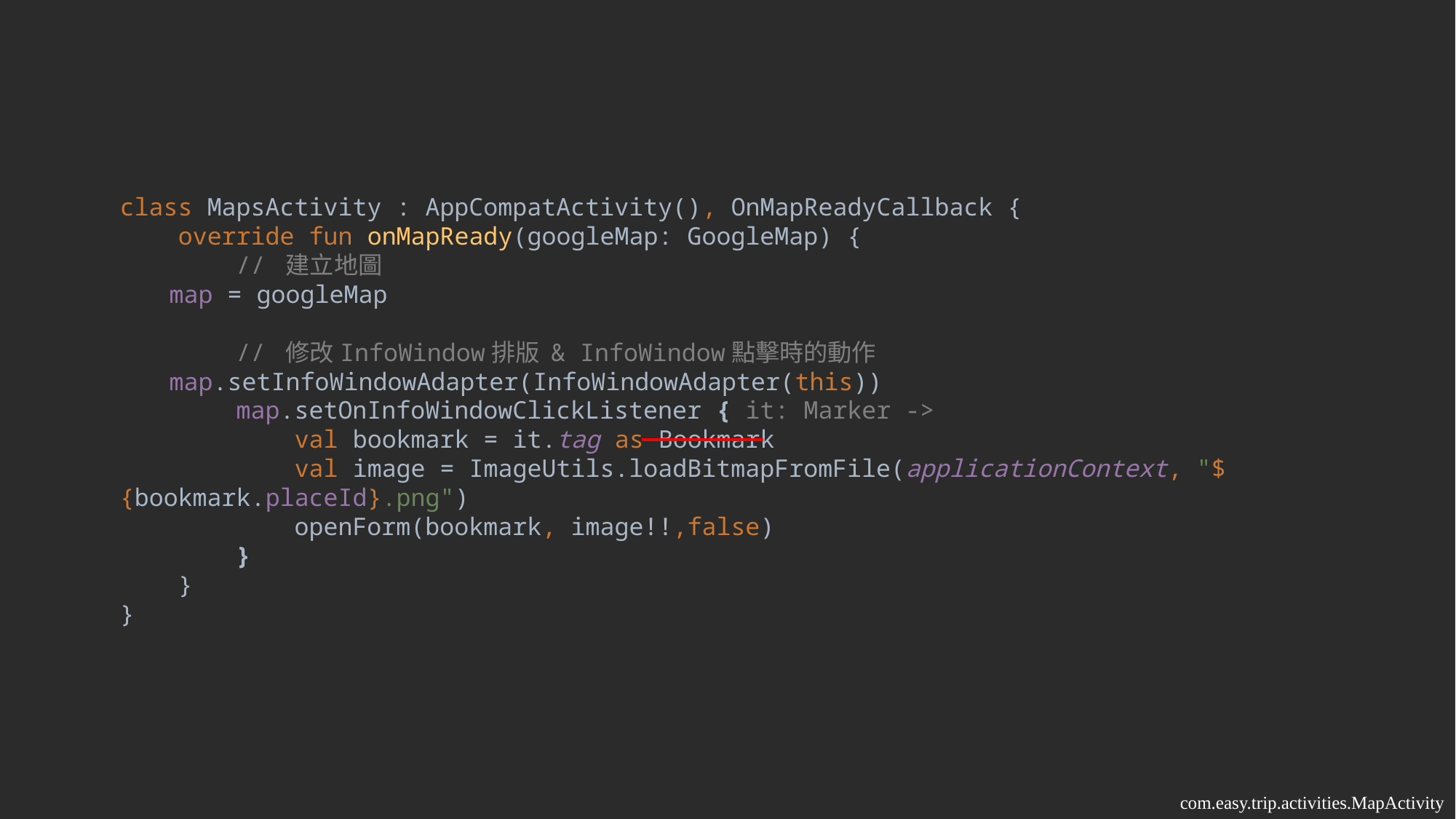

class MapsActivity : AppCompatActivity(), OnMapReadyCallback {
    override fun onMapReady(googleMap: GoogleMap) {
        // 建立地圖
        map = googleMap
        // 修改InfoWindow排版 & InfoWindow點擊時的動作
        map.setInfoWindowAdapter(InfoWindowAdapter(this))
        map.setOnInfoWindowClickListener { it: Marker ->
            val bookmark = it.tag as Bookmark
            val image = ImageUtils.loadBitmapFromFile(applicationContext, "${bookmark.placeId}.png")
            openForm(bookmark, image!!,false)
        }
    }
}
com.easy.trip.activities.MapActivity